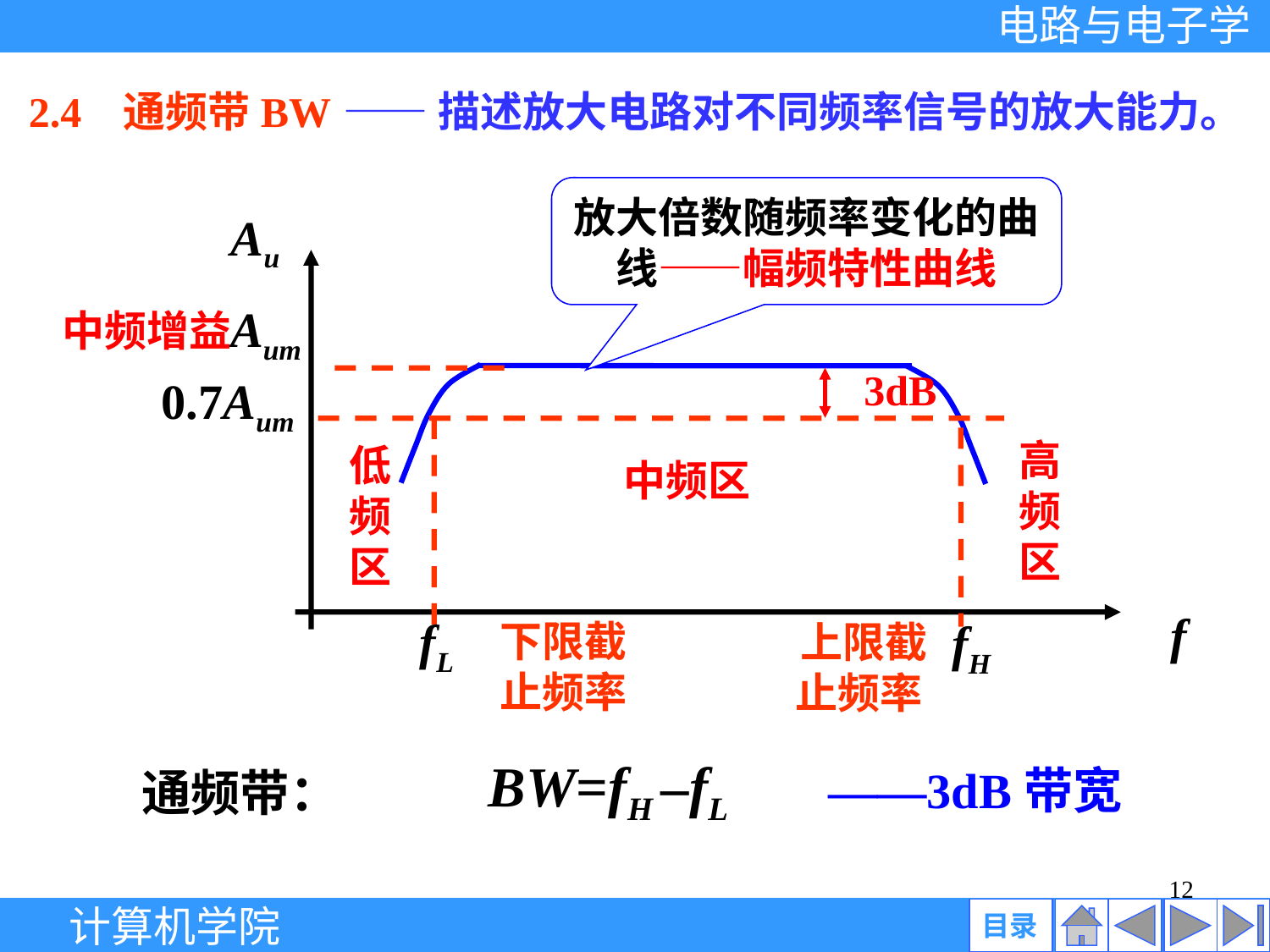

2.4   通频带BW
——描述放大电路对不同频率信号的放大能力。
放大倍数随频率变化的曲线——幅频特性曲线
Au

f

Aum

中频增益
3dB

0.7Aum

fL
下限截
止频率

  上限截
  止频率
fH
高频区
低频区
中频区
BW=fH –fL
——3dB带宽
通频带：